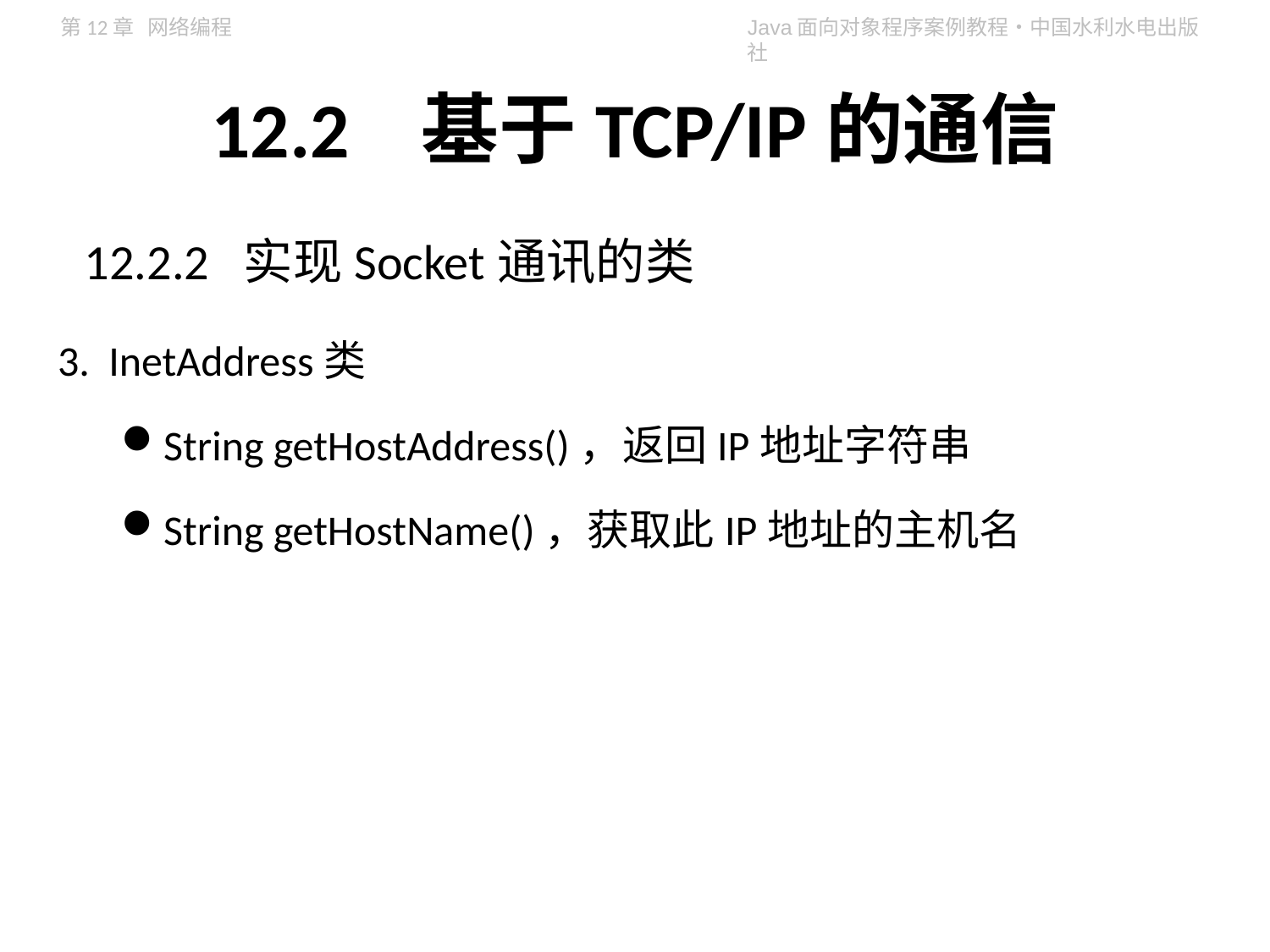

# 12.2   基于TCP/IP的通信
12.2.2  实现Socket通讯的类
3.  InetAddress类
String getHostAddress()，返回IP地址字符串
String getHostName()，获取此IP地址的主机名